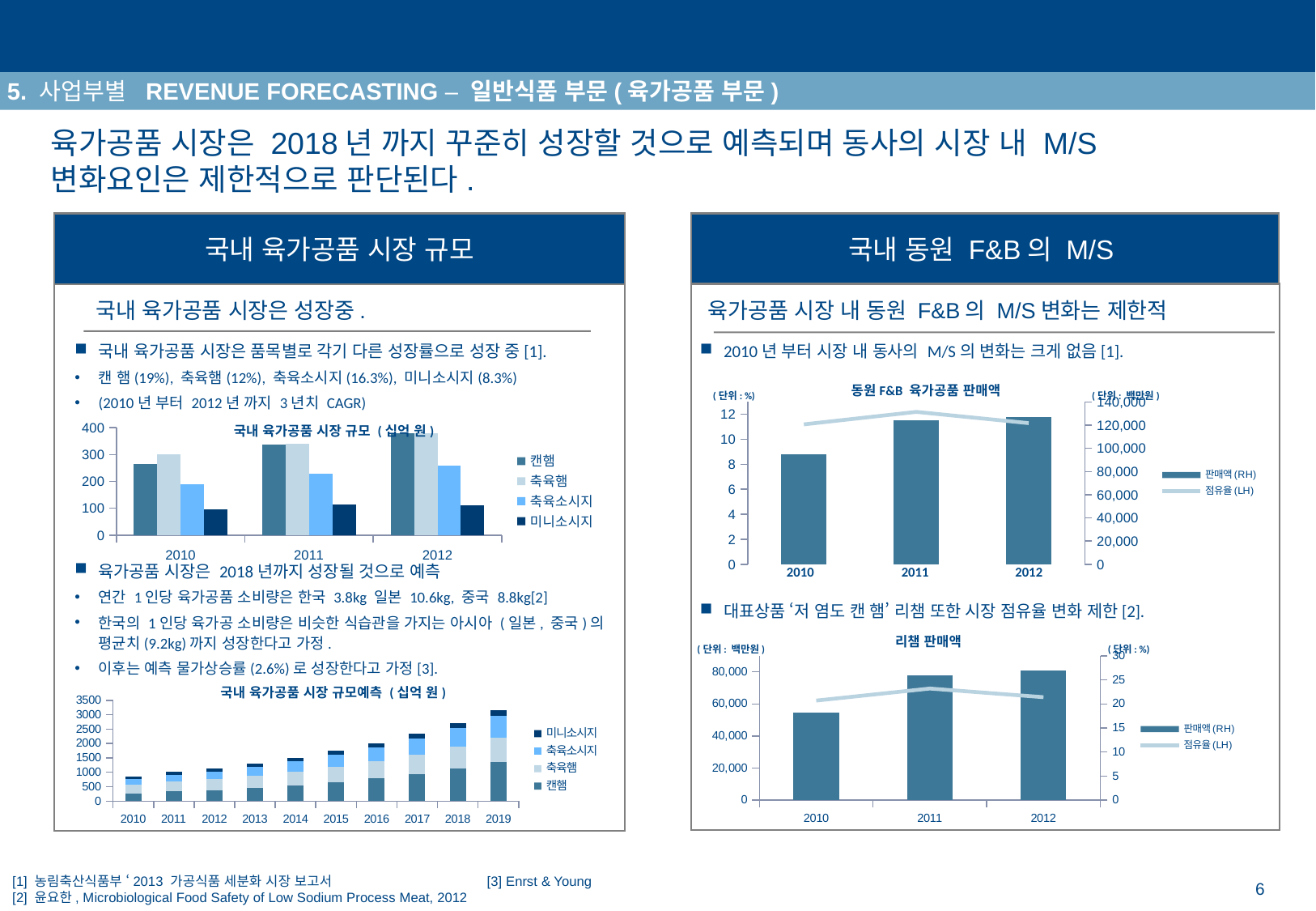

연도별 매출 추정
설명
5. 사업부별  REVENUE FORECASTING – 일반식품 부문(육가공품 부문)

육가공품 시장은 2018년 까지 꾸준히 성장할 것으로 예측되며 동사의 시장 내 M/S
변화요인은 제한적으로 판단된다.
국내 육가공품 시장 규모

국내 동원 F&B의 M/S

국내 육가공품 시장은 성장중.
육가공품 시장 내 동원 F&B의 M/S변화는 제한적

국내 육가공품 시장은 품목별로 각기 다른 성장률으로 성장 중[1].
캔 햄(19%), 축육햄(12%), 축육소시지(16.3%), 미니소시지(8.3%)
(2010년 부터 2012년 까지 3년치 CAGR)
2010년 부터 시장 내 동사의 M/S의 변화는 크게 없음[1].
동원F&B 육가공품 판매액
(단위: %)
(단위: 백만원)

### Chart

| Category |  |  |
|---|---|---|
| 2010 | 95122.0 | 11.2 |
| 2011 | 124477.0 | 12.2 |
| 2012 | 127182.0 | 11.3 |
2010
2011
2012

### Chart

| Category | 캔햄 |  |  |  |
|---|---|---|---|---|
| 2010 | 263.89999999999986 | 302.2 | 190.8 | 95.0 |
| 2011 | 336.6 | 341.2 | 229.0 | 112.9 |
| 2012 | 379.1 | 379.5 | 258.0 | 111.5 |
국내 육가공품 시장 규모 (십억 원)
육가공품 시장은 2018년까지 성장될 것으로 예측
연간 1인당 육가공품 소비량은 한국 3.8kg 일본 10.6kg, 중국 8.8kg[2]
한국의 1인당 육가공 소비량은 비슷한 식습관을 가지는 아시아 (일본, 중국)의 평균치(9.2kg)까지 성장한다고 가정.
이후는 예측 물가상승률(2.6%)로 성장한다고 가정[3].
대표상품 ‘저 염도 캔 햄’ 리챔 또한 시장 점유율 변화 제한[2].

리챔 판매액
(단위: 백만원)
(단위: %)

### Chart

| Category |  |  |
|---|---|---|
| 2010 | 54751.0 | 20.7 |
| 2011 | 78046.0 | 23.2 |
| 2012 | 80983.0 | 21.4 |
국내 육가공품 시장 규모예측 (십억 원)

### Chart

| Category | 캔햄 | 축육햄 | 축육소시지 | 미니소시지 |
|---|---|---|---|---|
| 2010 | 263.89999999999986 | 302.2 | 190.8 | 95.0 |
| 2011 | 336.6 | 341.2 | 229.0 | 112.9 |
| 2012 | 379.1 | 379.5 | 258.0 | 111.5 |
| 2013 | 455.25090953108196 | 425.28752624365427 | 300.163288566642 | 121.31315393221765 |
| 2014 | 546.6984717195397 | 476.5994202330622 | 349.21705350054697 | 131.98996696844776 |
| 2015 | 656.5153692681957 | 534.1022093282711 | 406.2873612491362 | 143.60645004799667 |
| 2016 | 788.3915035095756 | 598.5428389103846 | 472.68430409148834 | 156.24530385947924 |
| 2017 | 946.7579768908245 | 670.7583749961836 | 549.9320743020763 | 169.99650760799216 |
| 2018 | 1136.9359801776711 | 751.6868774949679 | 639.8039531425818 | 184.95795959989013 |
| 2019 | 1365.315587060135 | 842.3795853482263 | 744.3630178806782 | 201.23617420565338 |
[1] 농림축산식품부 ‘2013 가공식품 세분화 시장 보고서
[2] 윤요한, Microbiological Food Safety of Low Sodium Process Meat, 2012
[3] Enrst & Young